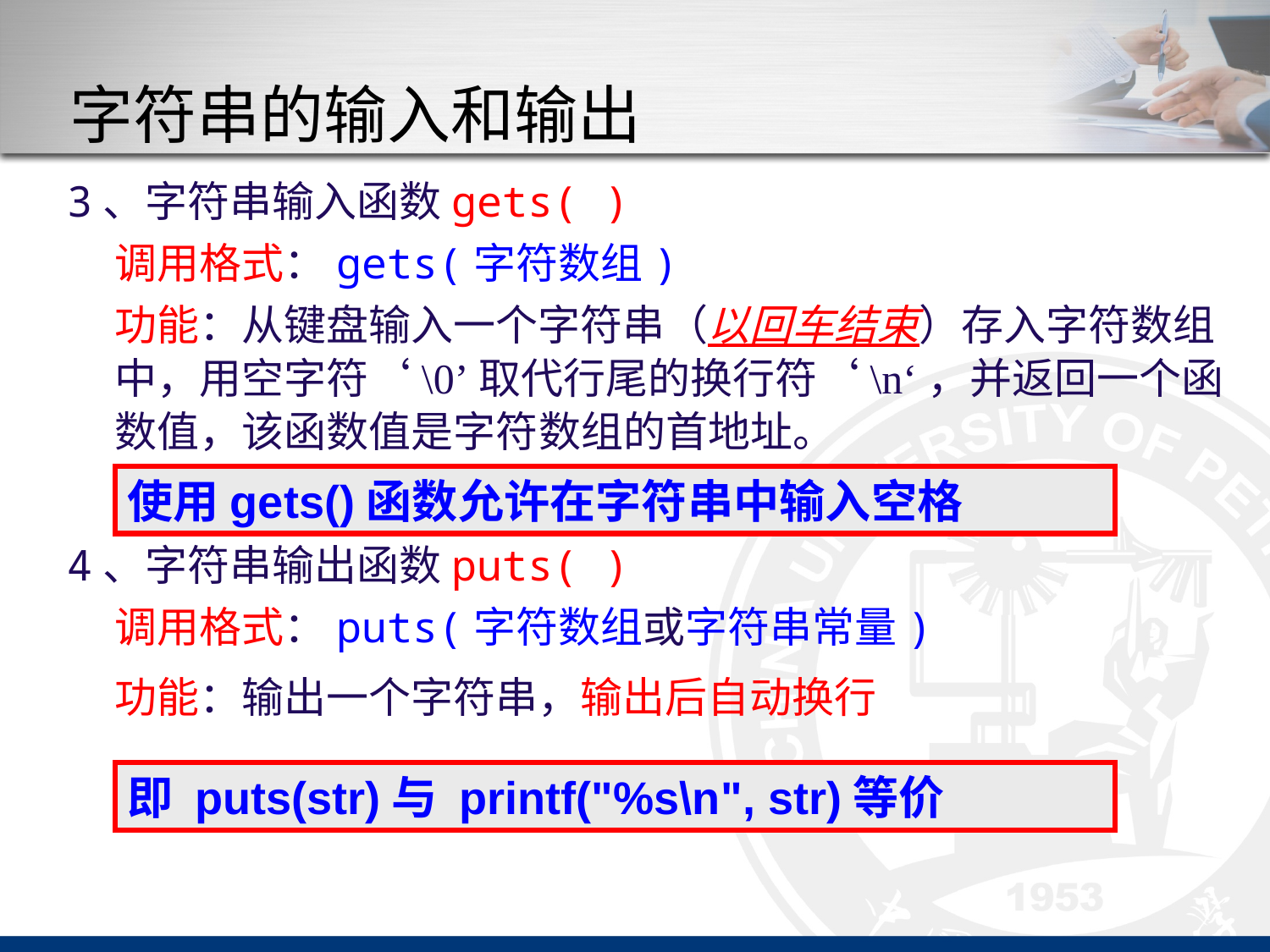

# 字符串的输入和输出
3、字符串输入函数gets( )
	调用格式：gets(字符数组)
	功能：从键盘输入一个字符串（以回车结束）存入字符数组中，用空字符‘\0’取代行尾的换行符‘\n‘，并返回一个函数值，该函数值是字符数组的首地址。

4、字符串输出函数puts( )
	调用格式：puts(字符数组或字符串常量)
	功能：输出一个字符串，输出后自动换行
使用gets()函数允许在字符串中输入空格
即 puts(str)与 printf("%s\n", str)等价